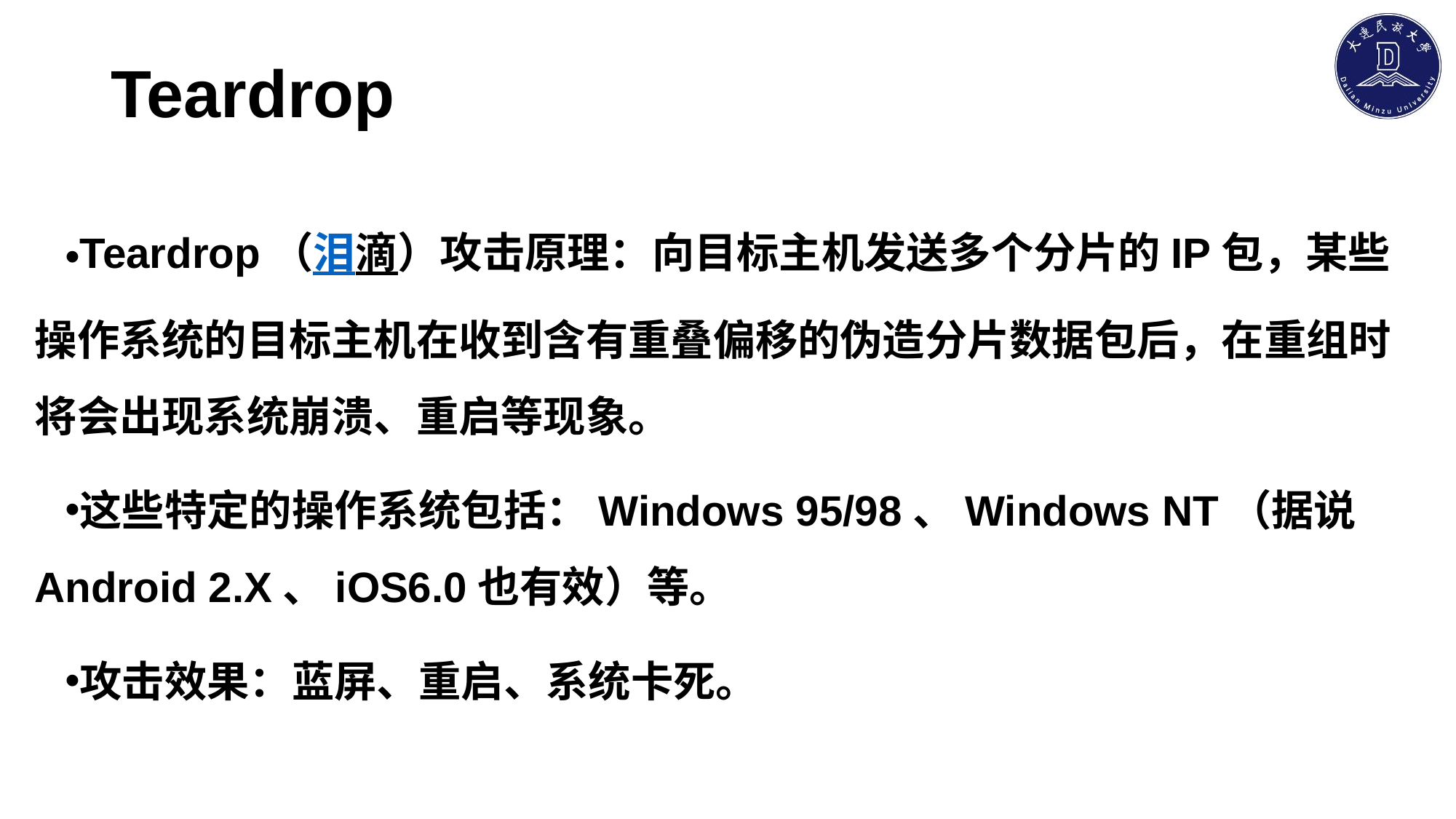

# Teardrop
Teardrop（泪滴）攻击原理：向目标主机发送多个分片的IP包，某些操作系统的目标主机在收到含有重叠偏移的伪造分片数据包后，在重组时将会出现系统崩溃、重启等现象。
这些特定的操作系统包括：Windows 95/98、Windows NT（据说Android 2.X、iOS6.0也有效）等。
攻击效果：蓝屏、重启、系统卡死。